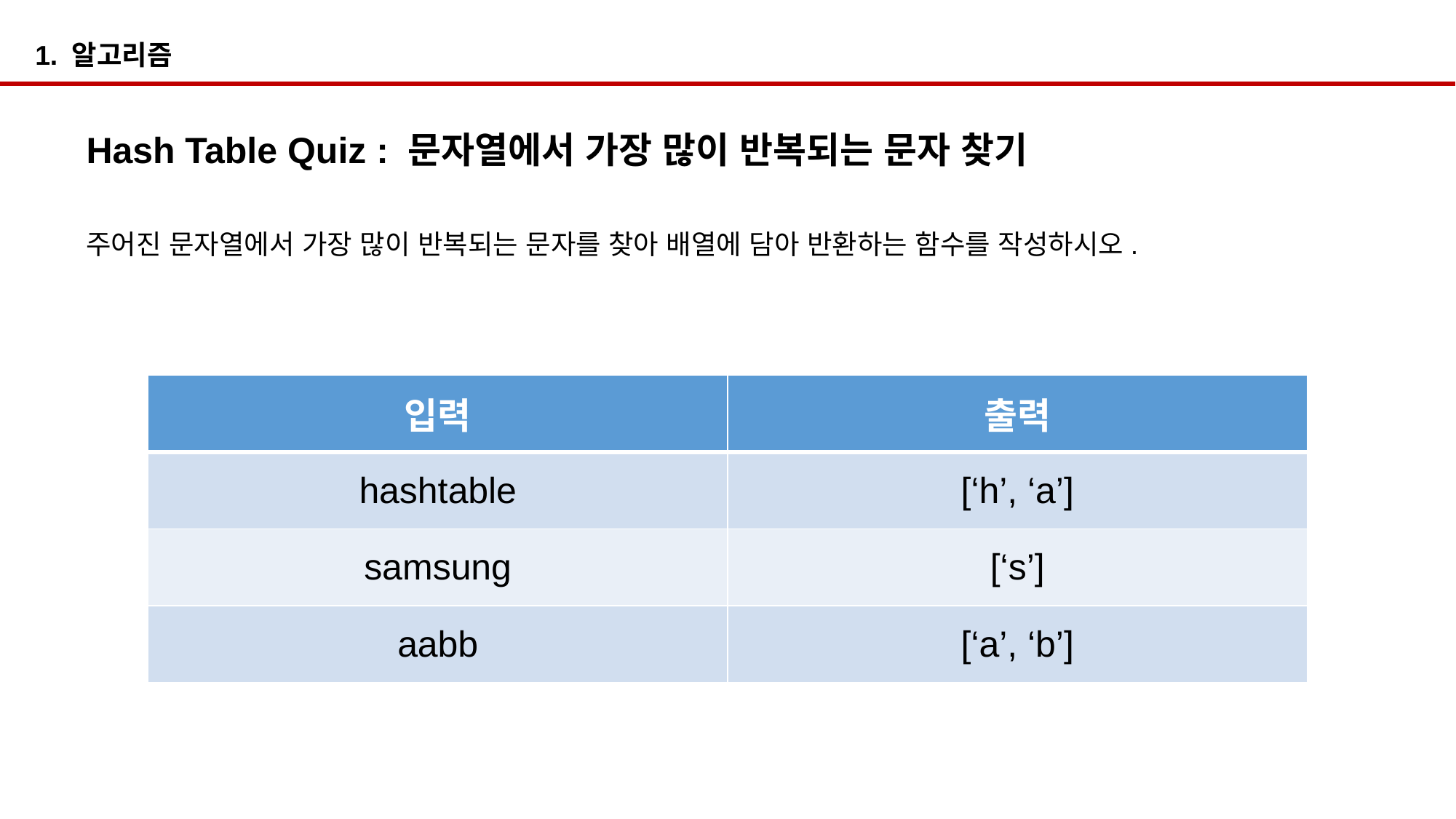

1. 알고리즘
Hash Table Quiz : 문자열에서 가장 많이 반복되는 문자 찾기
주어진 문자열에서 가장 많이 반복되는 문자를 찾아 배열에 담아 반환하는 함수를 작성하시오.
| 입력 | 출력 |
| --- | --- |
| hashtable | [‘h’, ‘a’] |
| samsung | [‘s’] |
| aabb | [‘a’, ‘b’] |